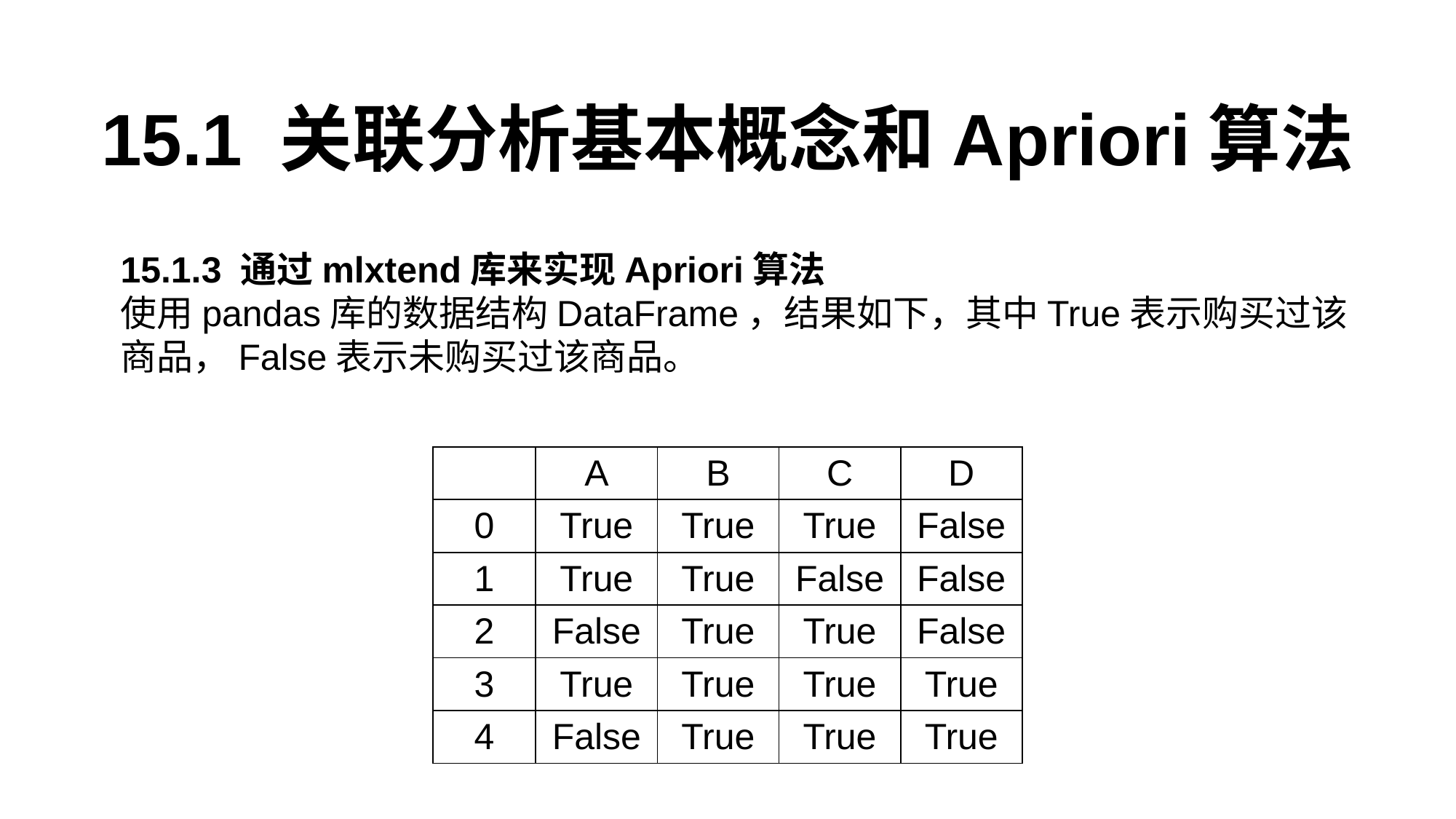

15.1 关联分析基本概念和Apriori算法
15.1.3 通过mlxtend库来实现Apriori算法
使用pandas库的数据结构DataFrame，结果如下，其中True表示购买过该商品，False表示未购买过该商品。

|  | A | B | C | D |
| --- | --- | --- | --- | --- |
| 0 | True | True | True | False |
| 1 | True | True | False | False |
| 2 | False | True | True | False |
| 3 | True | True | True | True |
| 4 | False | True | True | True |